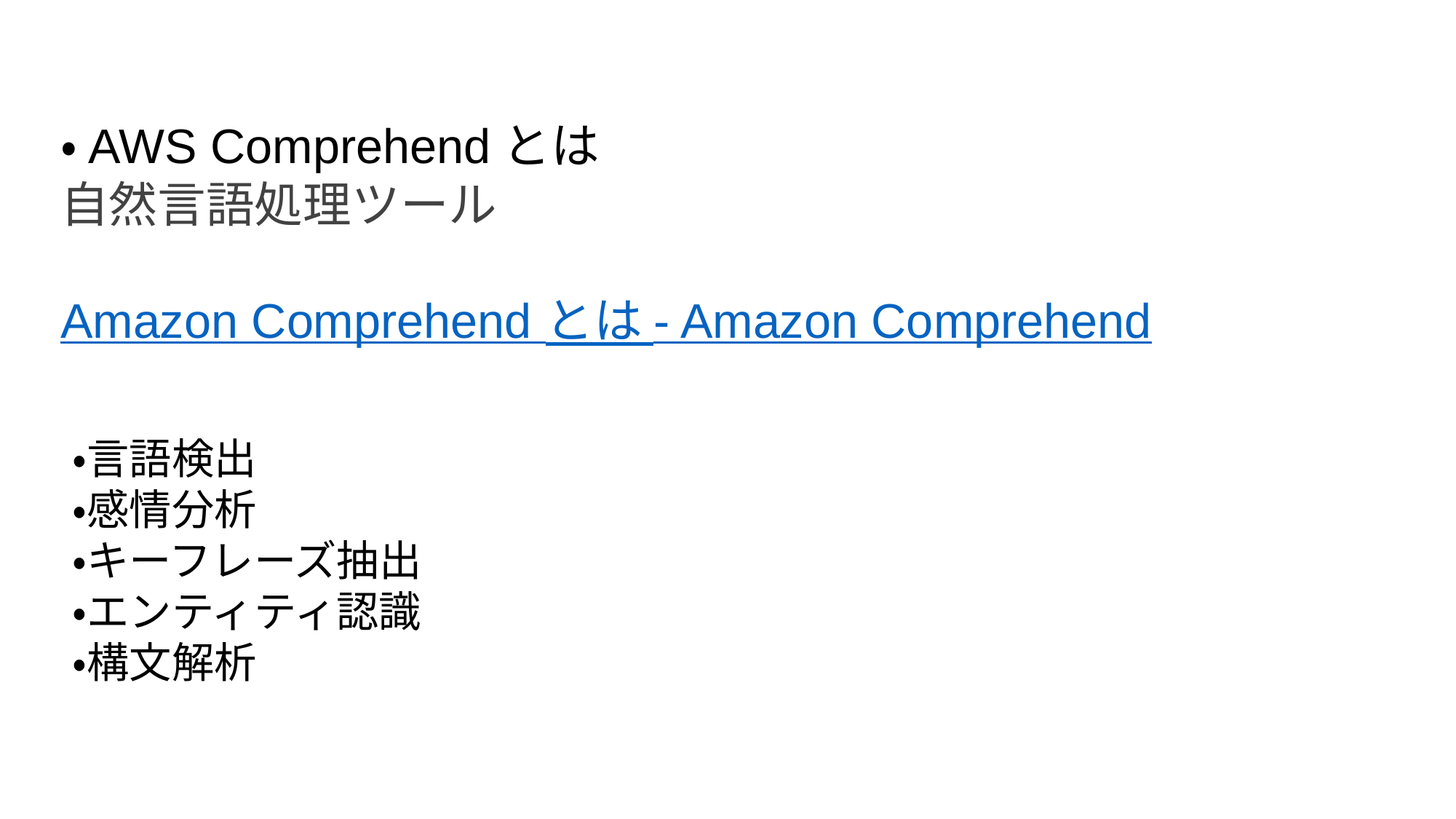

・AWS Comprehendとは
自然言語処理ツール
Amazon Comprehend とは - Amazon Comprehend
・言語検出
・感情分析
・キーフレーズ抽出
・エンティティ認識
・構文解析